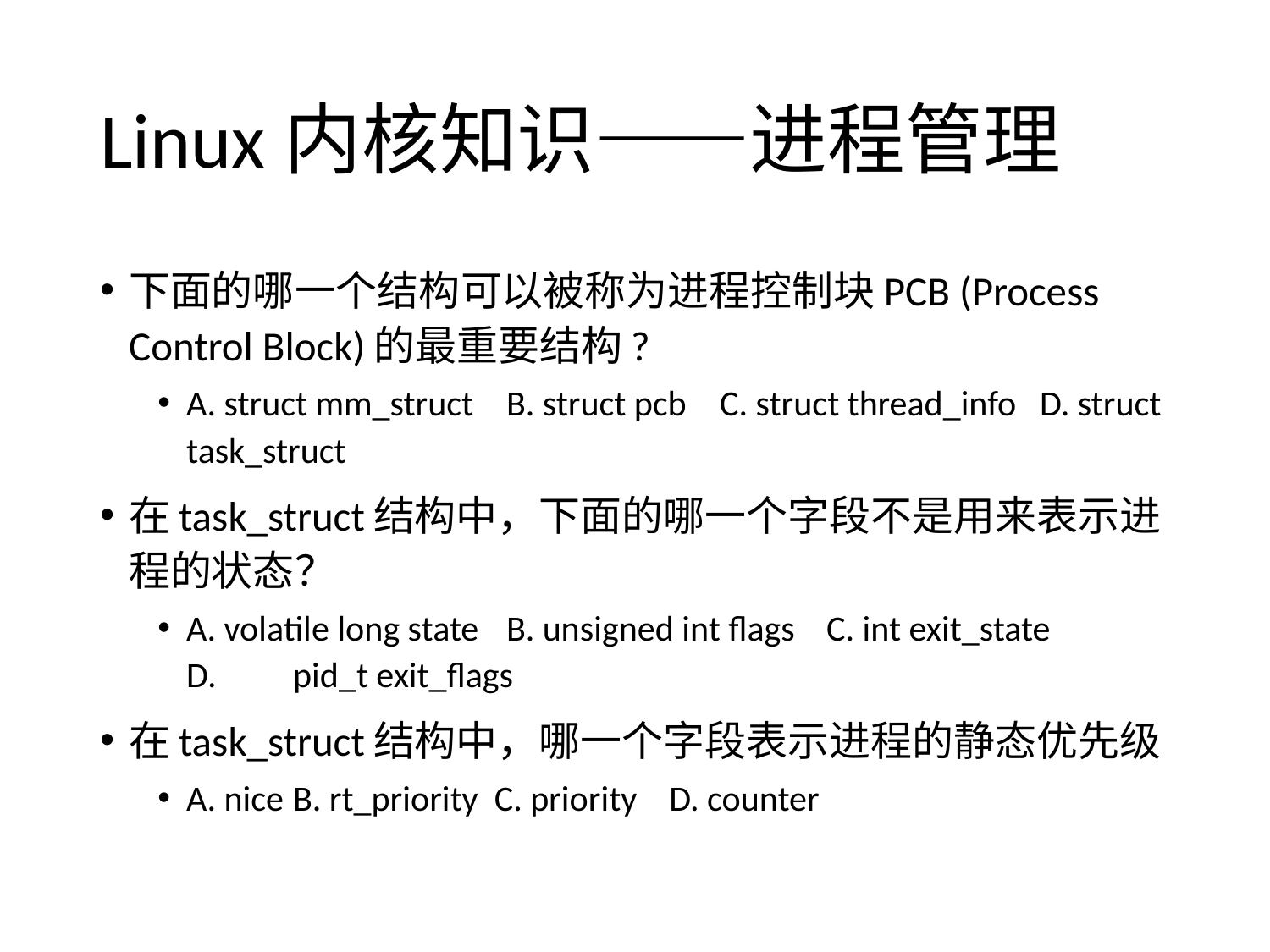

# Linux内核知识——进程管理
下面的哪一个结构可以被称为进程控制块PCB (Process Control Block)的最重要结构?
A. struct mm_struct		B. struct pcb	C. struct thread_info	D. struct task_struct
在task_struct结构中，下面的哪一个字段不是用来表示进程的状态？
A. volatile long state  	B. unsigned int flags 	C. int exit_state  	D.	pid_t exit_flags
在task_struct结构中，哪一个字段表示进程的静态优先级
A. nice	B. rt_priority  C. priority    D. counter